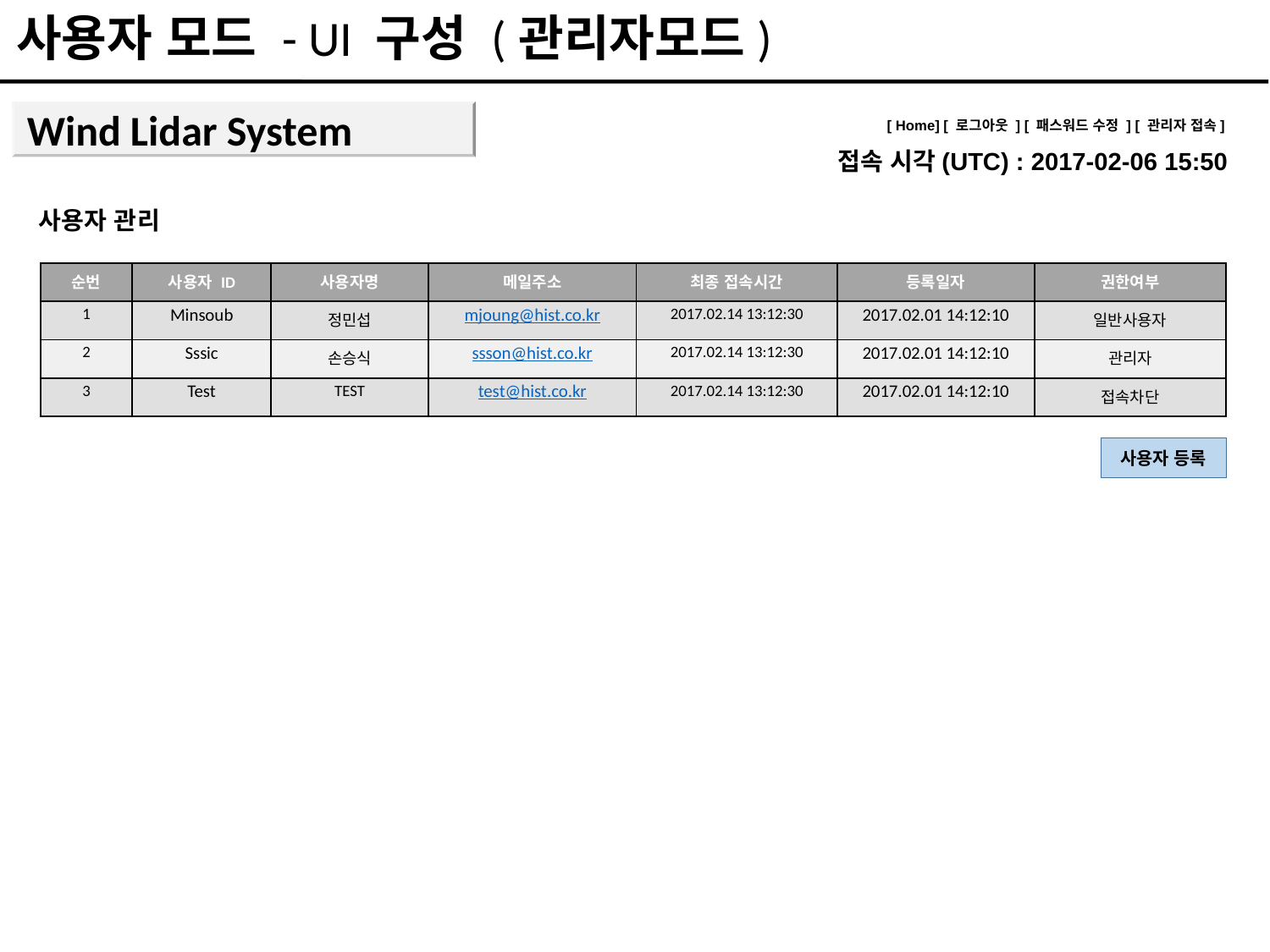

사용자 모드 - UI 구성 (관리자모드)

Wind Lidar System
[ Home] [ 로그아웃 ] [ 패스워드 수정 ] [ 관리자 접속]
접속 시각(UTC) : 2017-02-06 15:50
사용자 관리
| 순번 | 사용자 ID | 사용자명 | 메일주소 | 최종 접속시간 | 등록일자 | 권한여부 |
| --- | --- | --- | --- | --- | --- | --- |
| 1 | Minsoub | 정민섭 | mjoung@hist.co.kr | 2017.02.14 13:12:30 | 2017.02.01 14:12:10 | 일반사용자 |
| 2 | Sssic | 손승식 | ssson@hist.co.kr | 2017.02.14 13:12:30 | 2017.02.01 14:12:10 | 관리자 |
| 3 | Test | TEST | test@hist.co.kr | 2017.02.14 13:12:30 | 2017.02.01 14:12:10 | 접속차단 |
사용자 등록